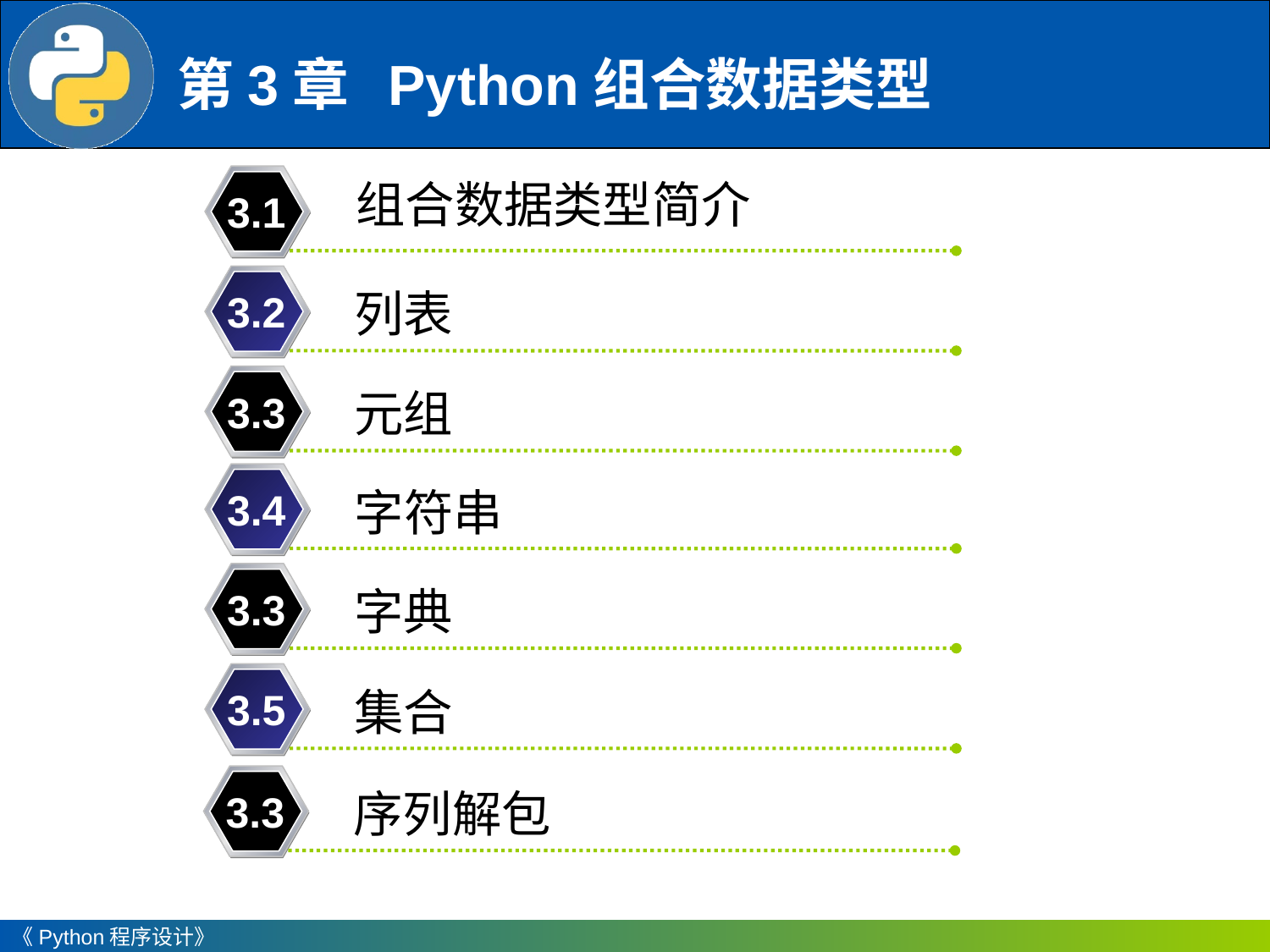

组合数据类型简介
3.1

列表
3.2

元组
3.3

字符串

3.4

字典
3.3

集合

3.5

序列解包
3.3